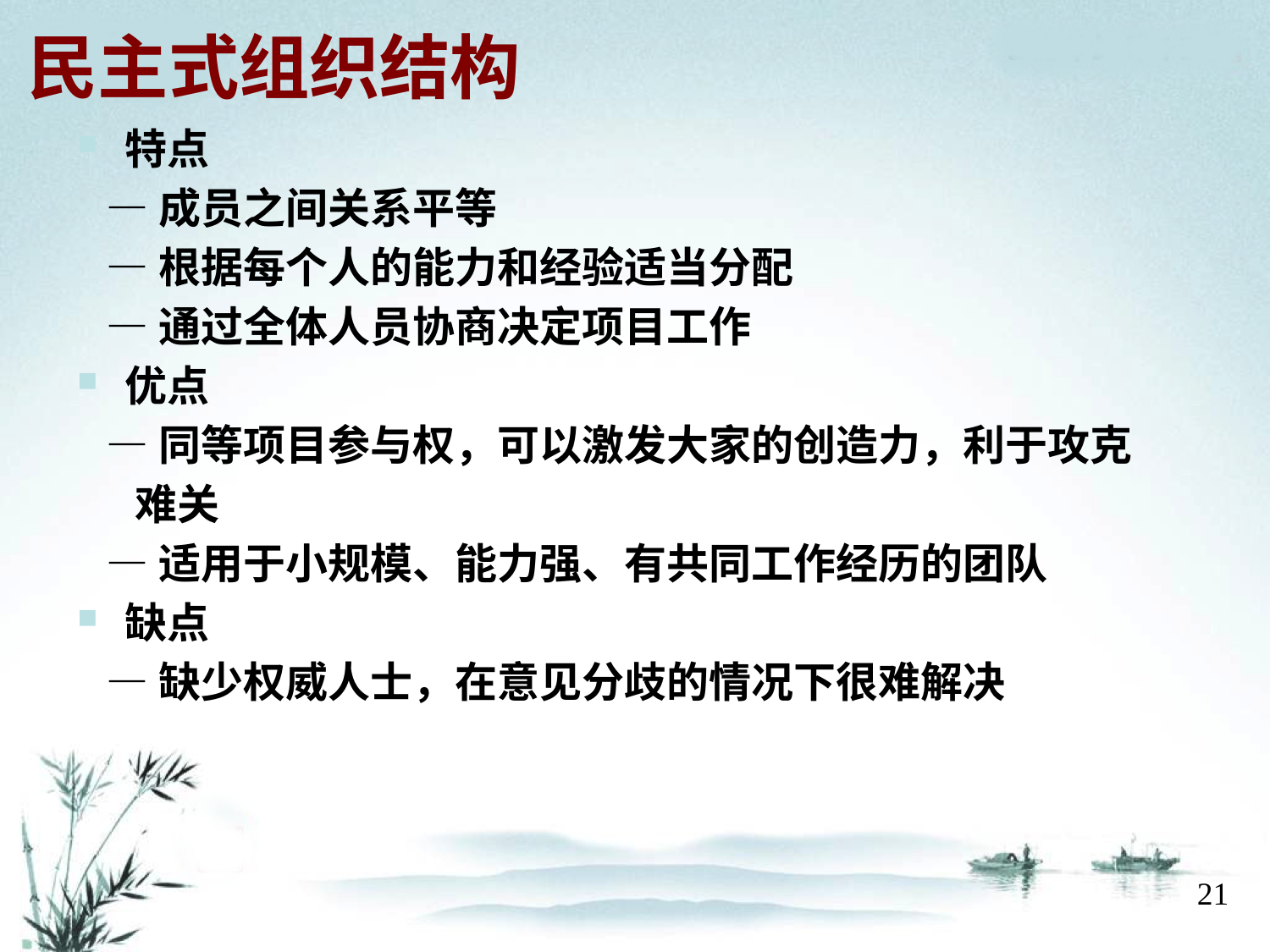

# 民主式组织结构
特点
   —成员之间关系平等
   —根据每个人的能力和经验适当分配
   —通过全体人员协商决定项目工作
优点
   —同等项目参与权，可以激发大家的创造力，利于攻克
     难关
   —适用于小规模、能力强、有共同工作经历的团队
缺点
   —缺少权威人士，在意见分歧的情况下很难解决
21